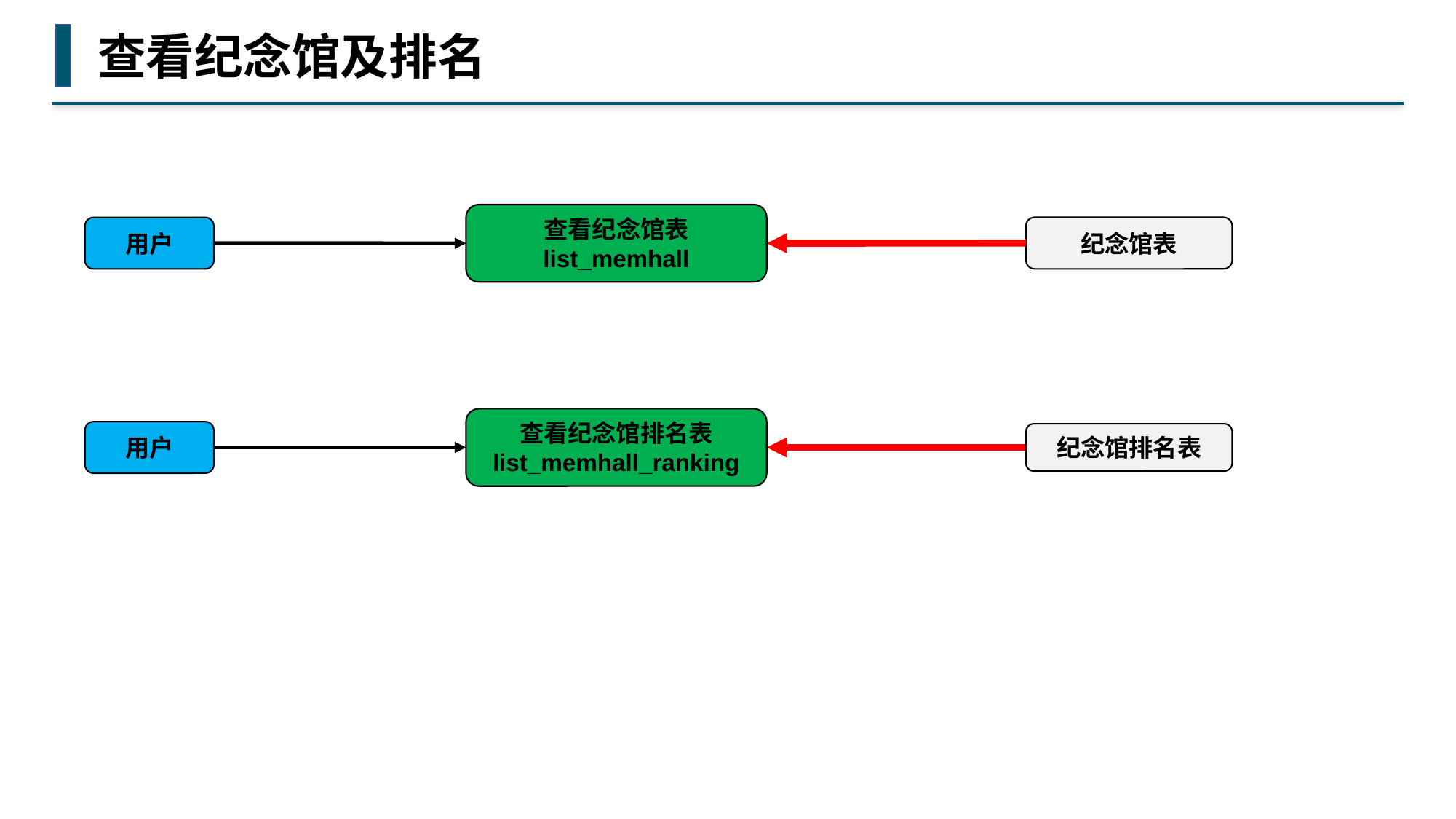

查看纪念馆及排名

查看纪念馆表
list_memhall
纪念馆表
用户
查看纪念馆排名表
list_memhall_ranking
用户
纪念馆排名表